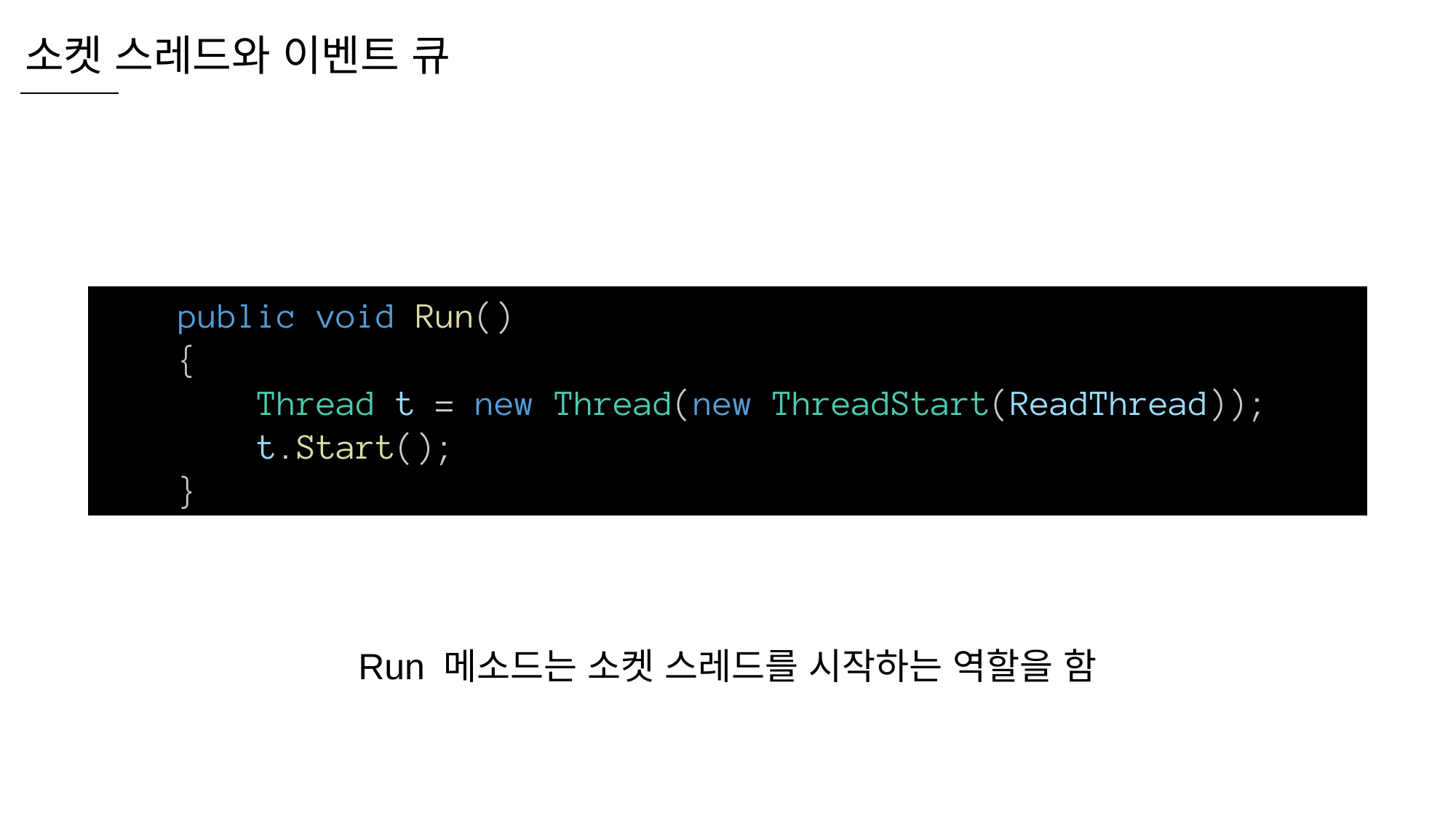

소켓 스레드와 이벤트 큐
    public void Run()
    {
        Thread t = new Thread(new ThreadStart(ReadThread));
        t.Start();
    }
Run 메소드는 소켓 스레드를 시작하는 역할을 함